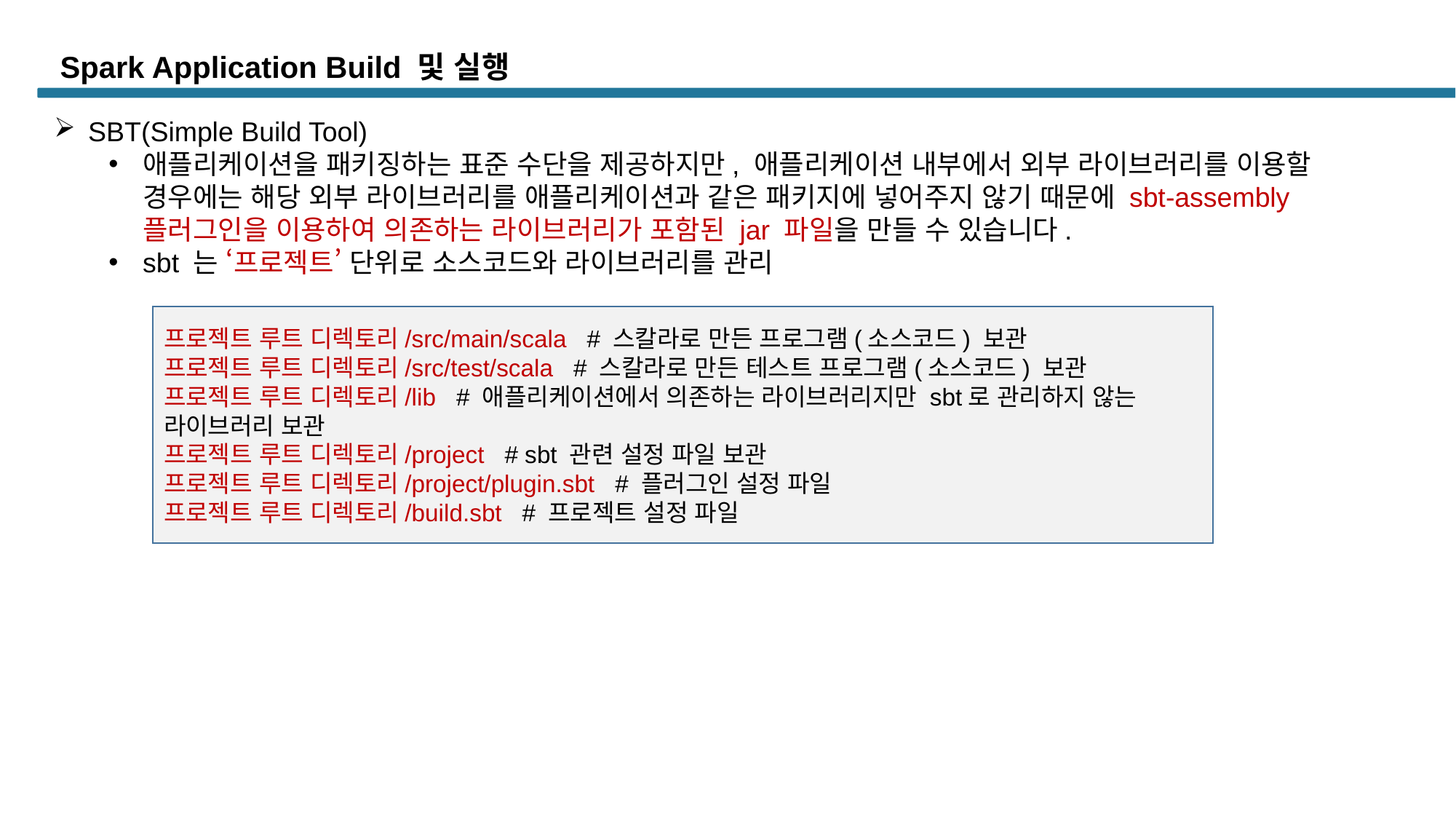

# Spark Application Build 및 실행
SBT(Simple Build Tool)
애플리케이션을 패키징하는 표준 수단을 제공하지만, 애플리케이션 내부에서 외부 라이브러리를 이용할 경우에는 해당 외부 라이브러리를 애플리케이션과 같은 패키지에 넣어주지 않기 때문에 sbt-assembly 플러그인을 이용하여 의존하는 라이브러리가 포함된 jar 파일을 만들 수 있습니다.
sbt 는 ‘프로젝트’ 단위로 소스코드와 라이브러리를 관리
프로젝트 루트 디렉토리/src/main/scala   # 스칼라로 만든 프로그램(소스코드) 보관
프로젝트 루트 디렉토리/src/test/scala   # 스칼라로 만든 테스트 프로그램(소스코드) 보관
프로젝트 루트 디렉토리/lib   # 애플리케이션에서 의존하는 라이브러리지만 sbt로 관리하지 않는 라이브러리 보관
프로젝트 루트 디렉토리/project   # sbt 관련 설정 파일 보관
프로젝트 루트 디렉토리/project/plugin.sbt   # 플러그인 설정 파일
프로젝트 루트 디렉토리/build.sbt   # 프로젝트 설정 파일